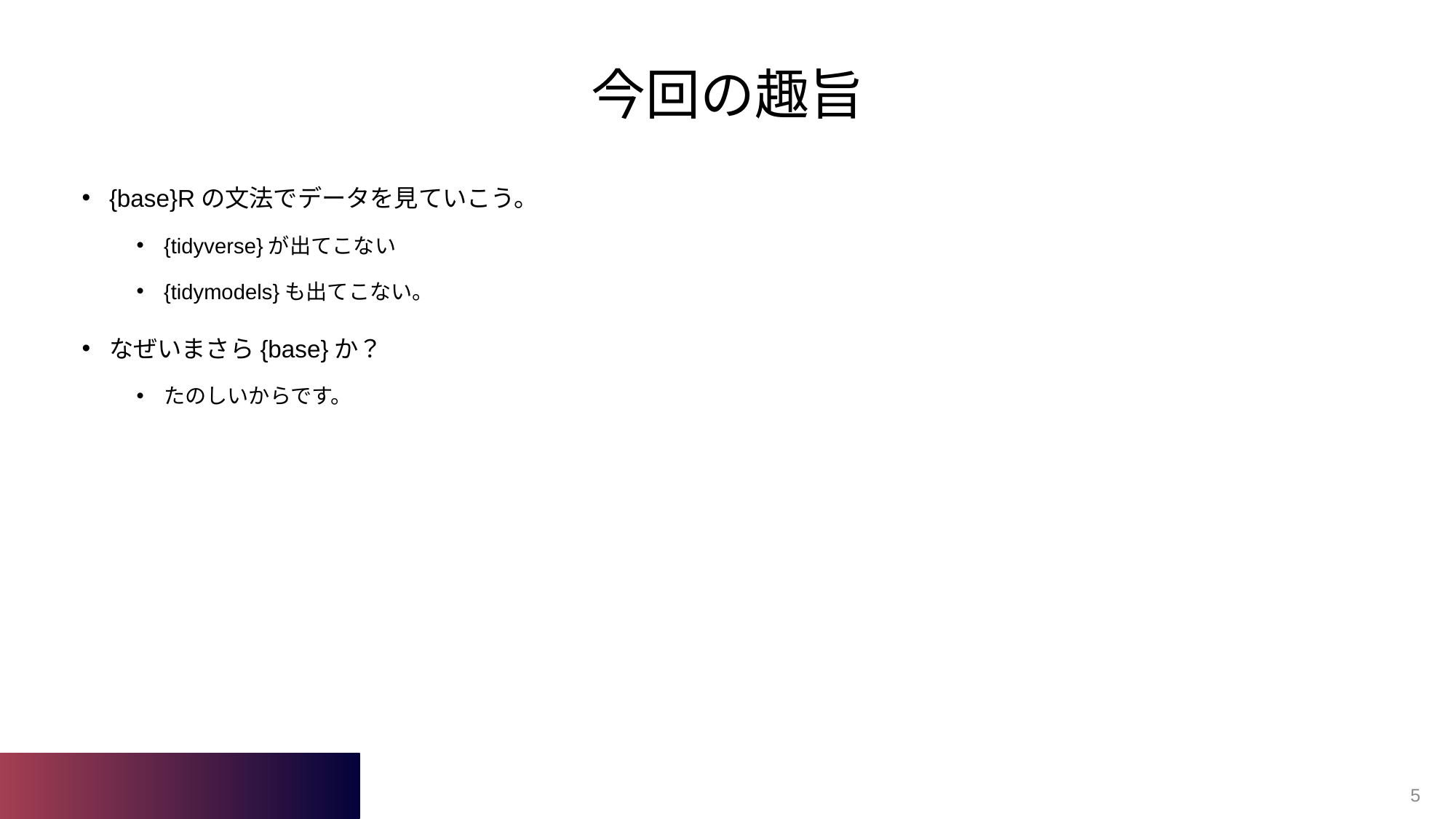

# 今回の趣旨
{base}Rの文法でデータを見ていこう。
{tidyverse}が出てこない
{tidymodels}も出てこない。
なぜいまさら{base}か？
たのしいからです。
5